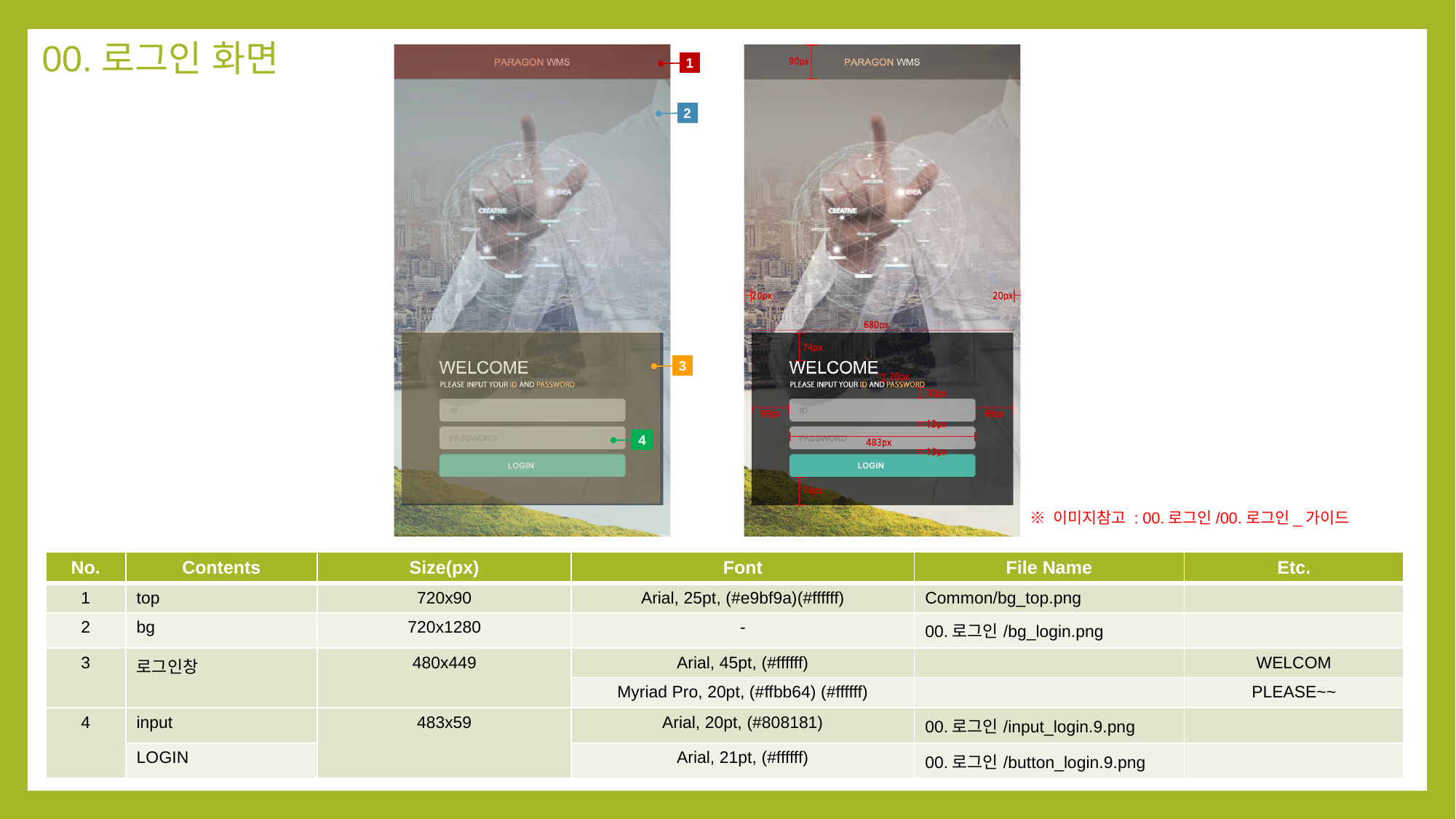

# 00.로그인 화면

1

2

3
4
※ 이미지참고 : 00.로그인/00.로그인_가이드
| No. | Contents | Size(px) | Font | File Name | Etc. |
| --- | --- | --- | --- | --- | --- |
| 1 | top | 720x90 | Arial, 25pt, (#e9bf9a)(#ffffff) | Common/bg\_top.png |  |
| 2 | bg | 720x1280 | - | 00.로그인/bg\_login.png |  |
| 3 | 로그인창 | 480x449 | Arial, 45pt, (#ffffff) |  | WELCOM |
|  |  |  | Myriad Pro, 20pt, (#ffbb64) (#ffffff) |  | PLEASE~~ |
| 4 | input | 483x59 | Arial, 20pt, (#808181) | 00.로그인/input\_login.9.png |  |
|  | LOGIN |  | Arial, 21pt, (#ffffff) | 00.로그인/button\_login.9.png |  |